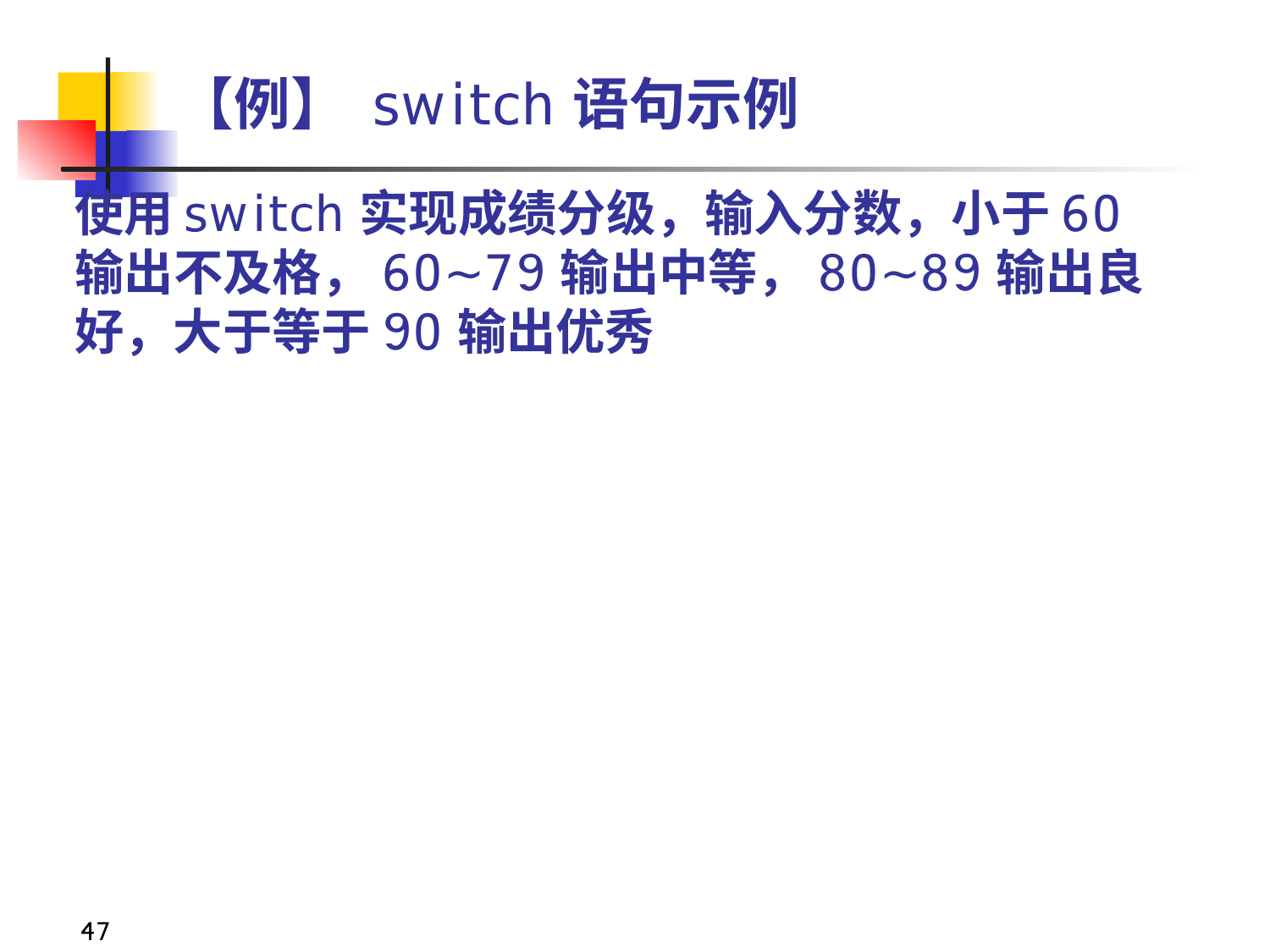

# 【例】 switch语句示例
使用switch实现成绩分级，输入分数，小于60输出不及格，60~79输出中等，80~89输出良好，大于等于90输出优秀
47